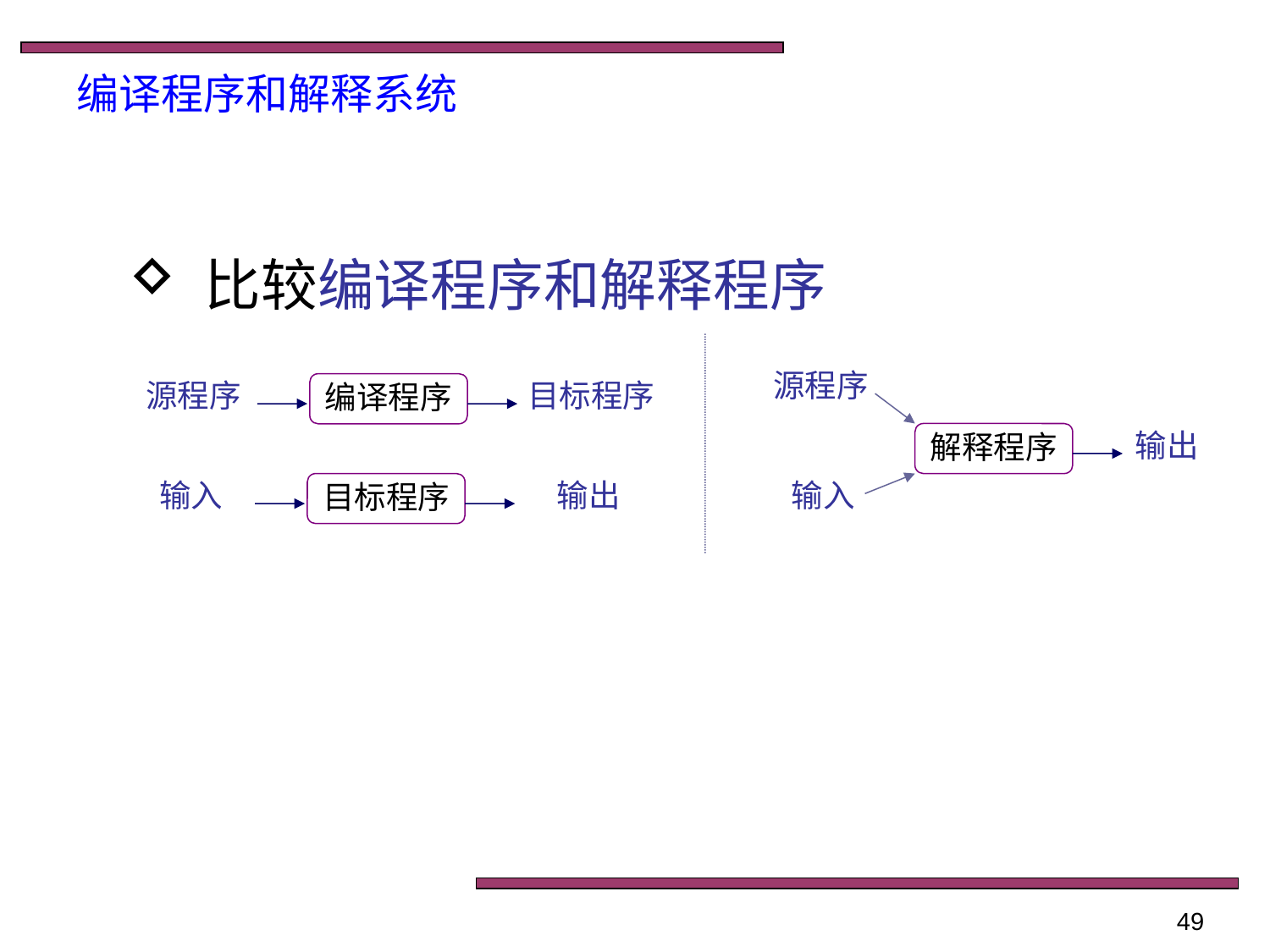

# 编译程序和解释系统
 比较编译程序和解释程序

源程序

解释程序
输出

输入

源程序
编译程序
目标程序

输入
目标程序
输出

49